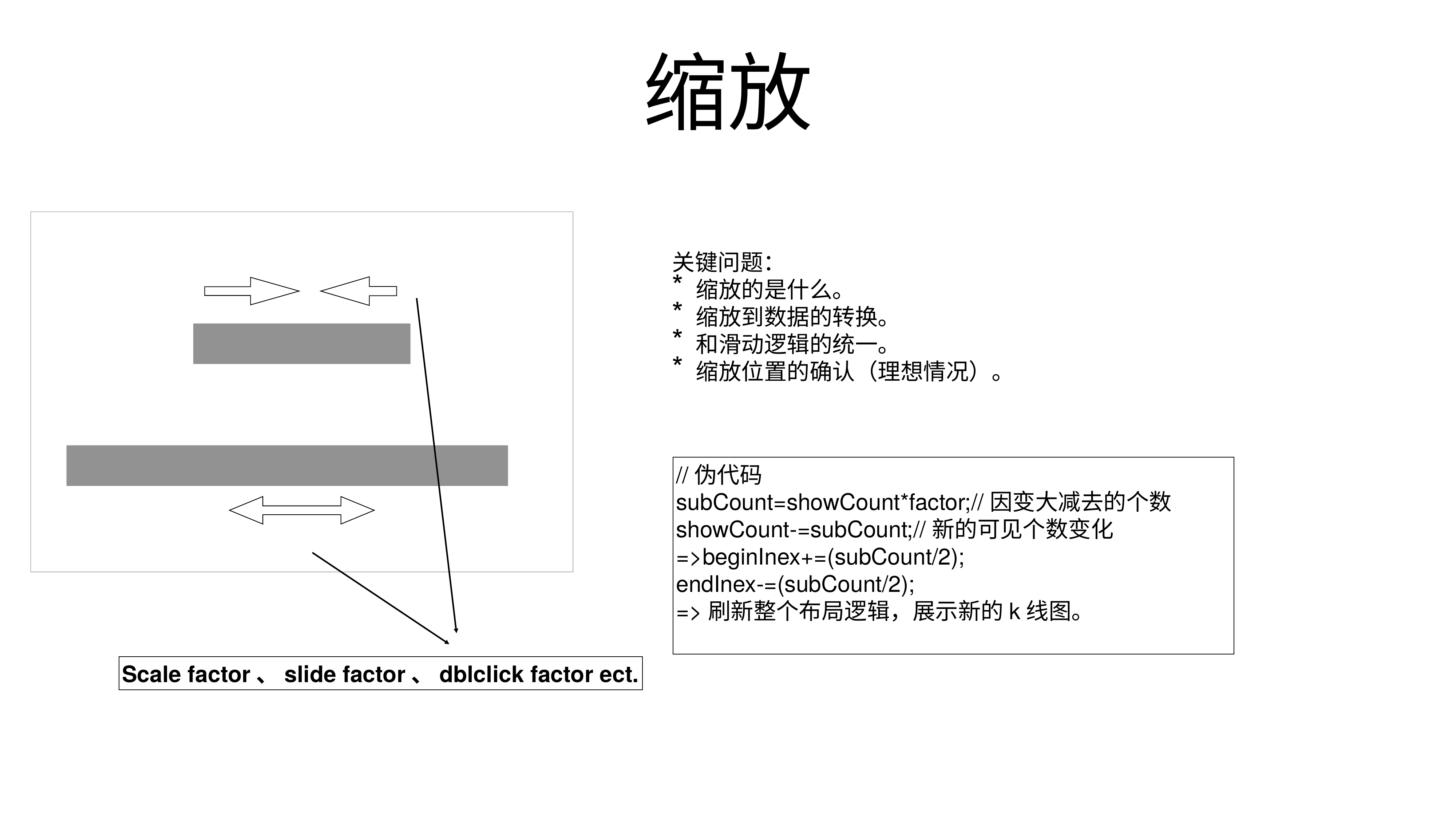

# 缩放

关键问题：
缩放的是什么。
缩放到数据的转换。
和滑动逻辑的统一。
缩放位置的确认（理想情况）。

//伪代码
subCount=showCount*factor;//因变大减去的个数
showCount-=subCount;//新的可见个数变化
=>beginInex+=(subCount/2);
endInex-=(subCount/2);
=>刷新整个布局逻辑，展示新的k线图。

Scale factor、slide factor、dblclick factor ect.
18